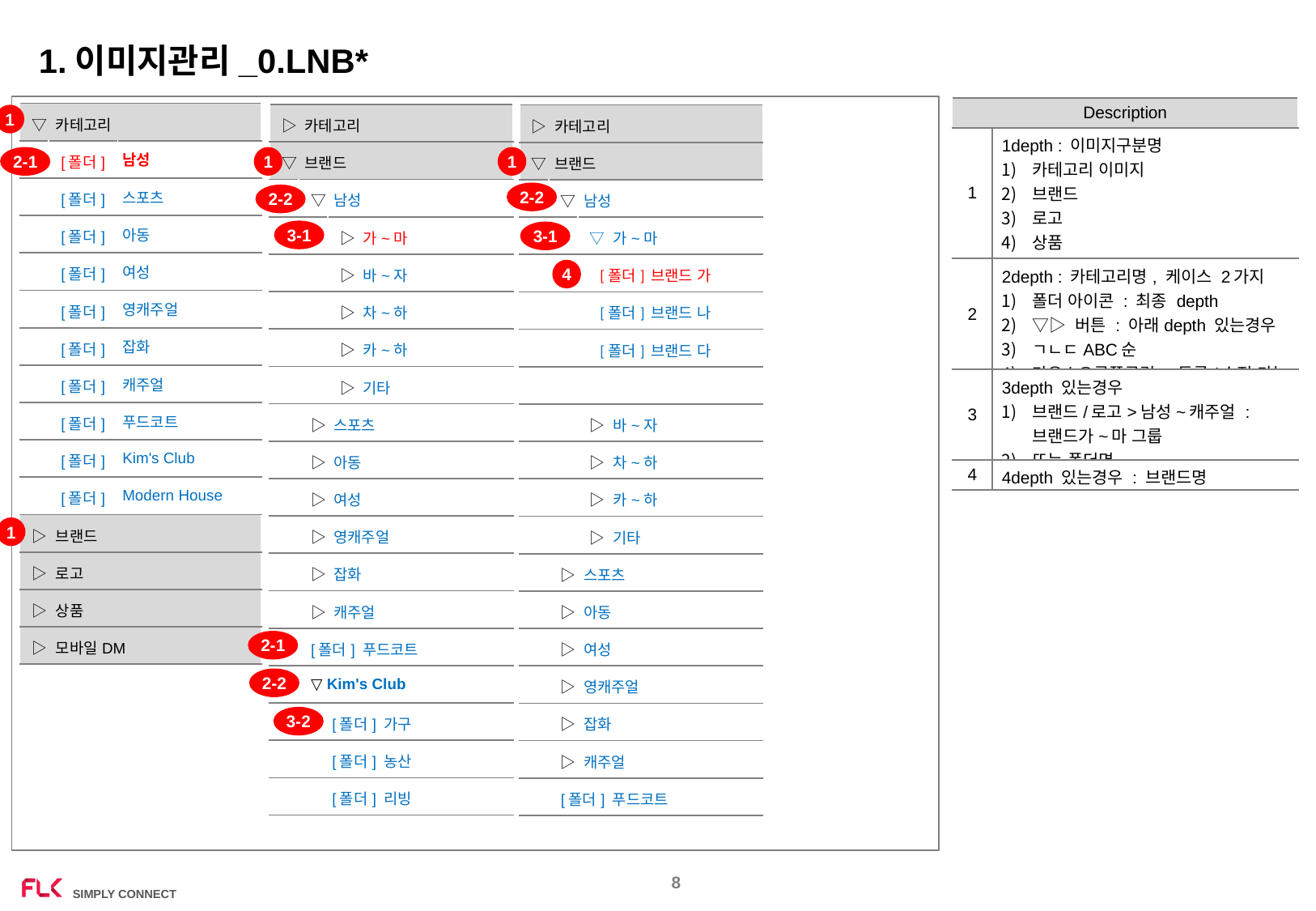

1.이미지관리_0.LNB*

| Description |  |
| --- | --- |
| 1 | 1depth : 이미지구분명 카테고리 이미지 브랜드 로고 상품 모바일DM |
| 2 | 2depth : 카테고리명, 케이스 2가지 폴더 아이콘 : 최종 depth ▽▷ 버튼 : 아래depth 있는경우 ㄱㄴㄷABC순 마우스오른쪽클릭 : 등록/수정 가능 |
| 3 | 3depth 있는경우 브랜드/로고>남성~캐주얼 : 브랜드가~마 그룹 또는 폴더명 |
| 4 | 4depth 있는경우 : 브랜드명 |
| ▽ 카테고리 |  |  |
| --- | --- | --- |
|  | [폴더] | 남성 |
|  | [폴더] | 스포츠 |
|  | [폴더] | 아동 |
|  | [폴더] | 여성 |
|  | [폴더] | 영캐주얼 |
|  | [폴더] | 잡화 |
|  | [폴더] | 캐주얼 |
|  | [폴더] | 푸드코트 |
|  | [폴더] | Kim's Club |
|  | [폴더] | Modern House |
| ▷ 브랜드 |  |  |
| ▷ 로고 |  |  |
| ▷ 상품 |  |  |
| ▷ 모바일DM |  |  |
| ▷ 카테고리 |  |  |
| --- | --- | --- |
| ▽ 브랜드 |  |  |
|  | ▽ 남성 |  |
|  |  | ▷ 가~마 |
|  |  | ▷ 바~자 |
|  |  | ▷ 차~하 |
|  |  | ▷ 카~하 |
|  |  | ▷ 기타 |
|  | ▷ 스포츠 |  |
|  | ▷ 아동 |  |
|  | ▷ 여성 |  |
|  | ▷ 영캐주얼 |  |
|  | ▷ 잡화 |  |
|  | ▷ 캐주얼 |  |
|  | [폴더] 푸드코트 |  |
|  | ▽ Kim's Club |  |
|  | [폴더] 가구 |  |
|  | [폴더] 농산 |  |
|  | [폴더] 리빙 |  |
1
| ▷ 카테고리 |  |  |
| --- | --- | --- |
| ▽ 브랜드 |  |  |
|  | ▽ 남성 |  |
|  |  | ▽ 가~마 |
|  |  | [폴더] 브랜드 가 |
|  |  | [폴더] 브랜드 나 |
|  |  | [폴더] 브랜드 다 |
|  |  |  |
|  |  | ▷ 바~자 |
|  |  | ▷ 차~하 |
|  |  | ▷ 카~하 |
|  |  | ▷ 기타 |
|  | ▷ 스포츠 |  |
|  | ▷ 아동 |  |
|  | ▷ 여성 |  |
|  | ▷ 영캐주얼 |  |
|  | ▷ 잡화 |  |
|  | ▷ 캐주얼 |  |
|  | [폴더] 푸드코트 |  |
2-1
1
1
2-2
2-2
3-1
3-1
4
1
2-1
2-2
3-2